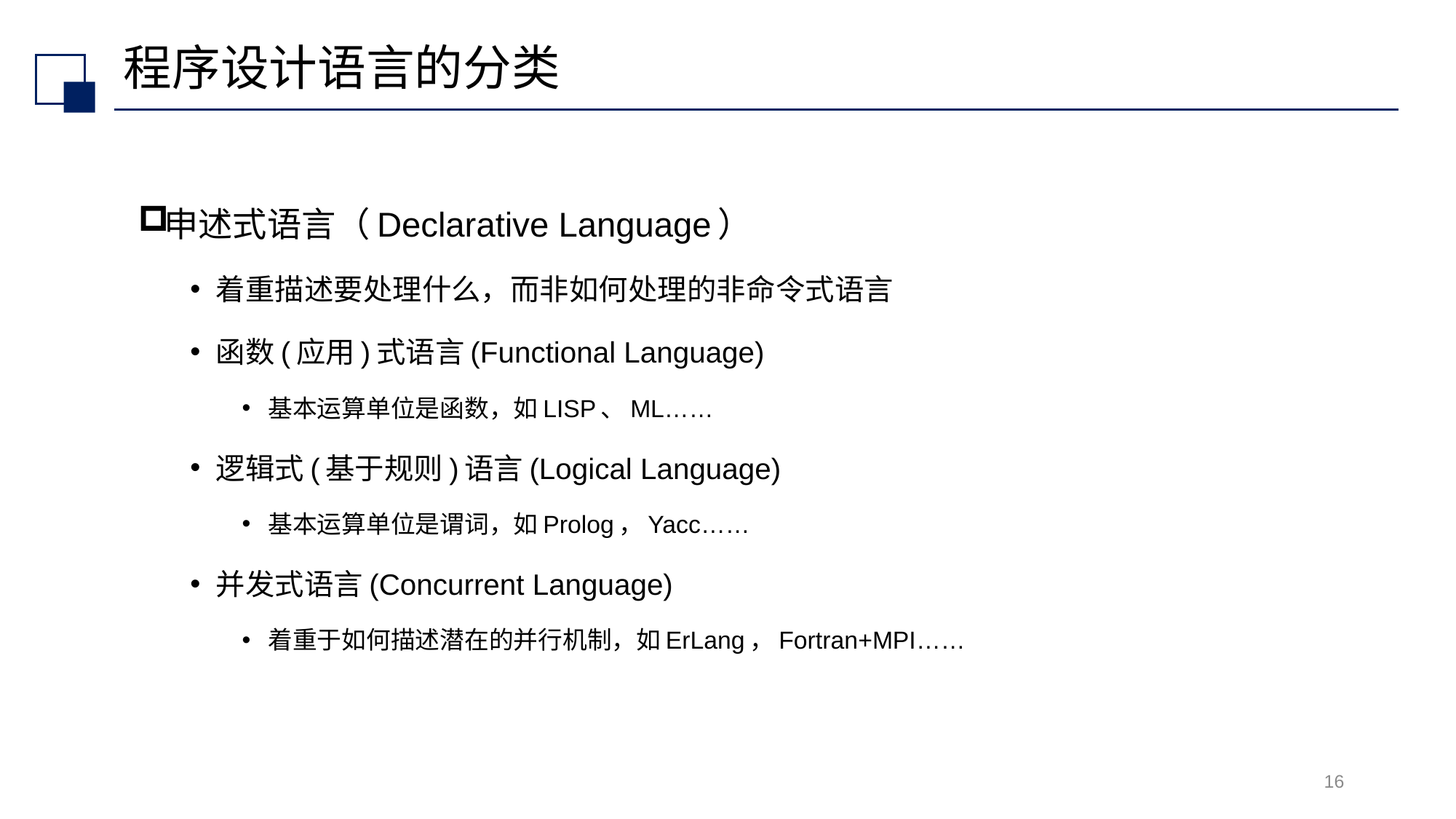

# 程序设计语言的分类
申述式语言（Declarative Language）
着重描述要处理什么，而非如何处理的非命令式语言
函数(应用)式语言(Functional Language)
基本运算单位是函数，如LISP、ML……
逻辑式(基于规则)语言(Logical Language)
基本运算单位是谓词，如Prolog，Yacc……
并发式语言(Concurrent Language)
着重于如何描述潜在的并行机制，如ErLang，Fortran+MPI……
16